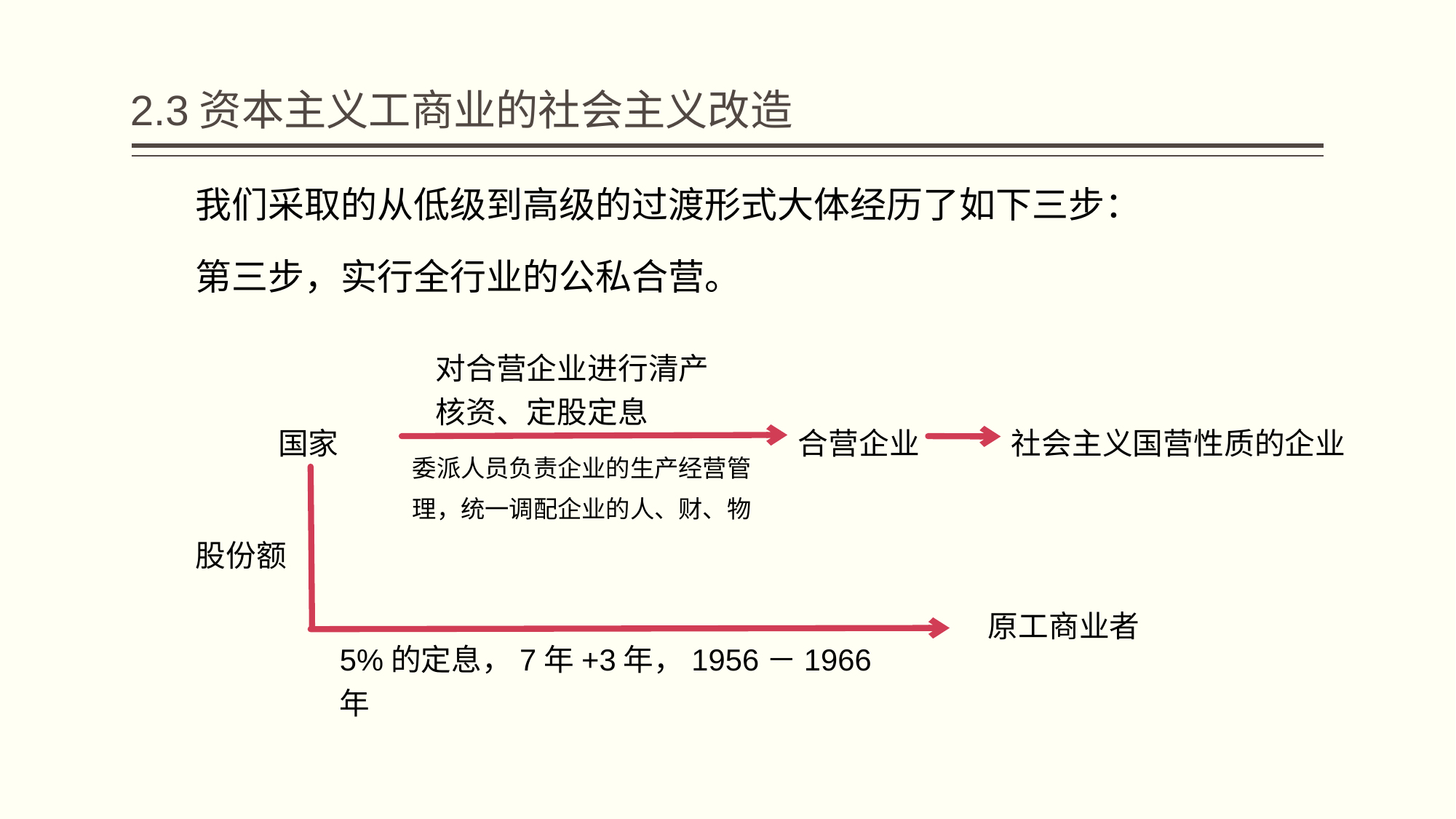

# 2.3资本主义工商业的社会主义改造
   我们采取的从低级到高级的过渡形式大体经历了如下三步：
   第三步，实行全行业的公私合营。
对合营企业进行清产核资、定股定息
国家
合营企业
社会主义国营性质的企业
委派人员负责企业的生产经营管理，统一调配企业的人、财、物
股份额
原工商业者
5%的定息，7年+3年，1956－1966年